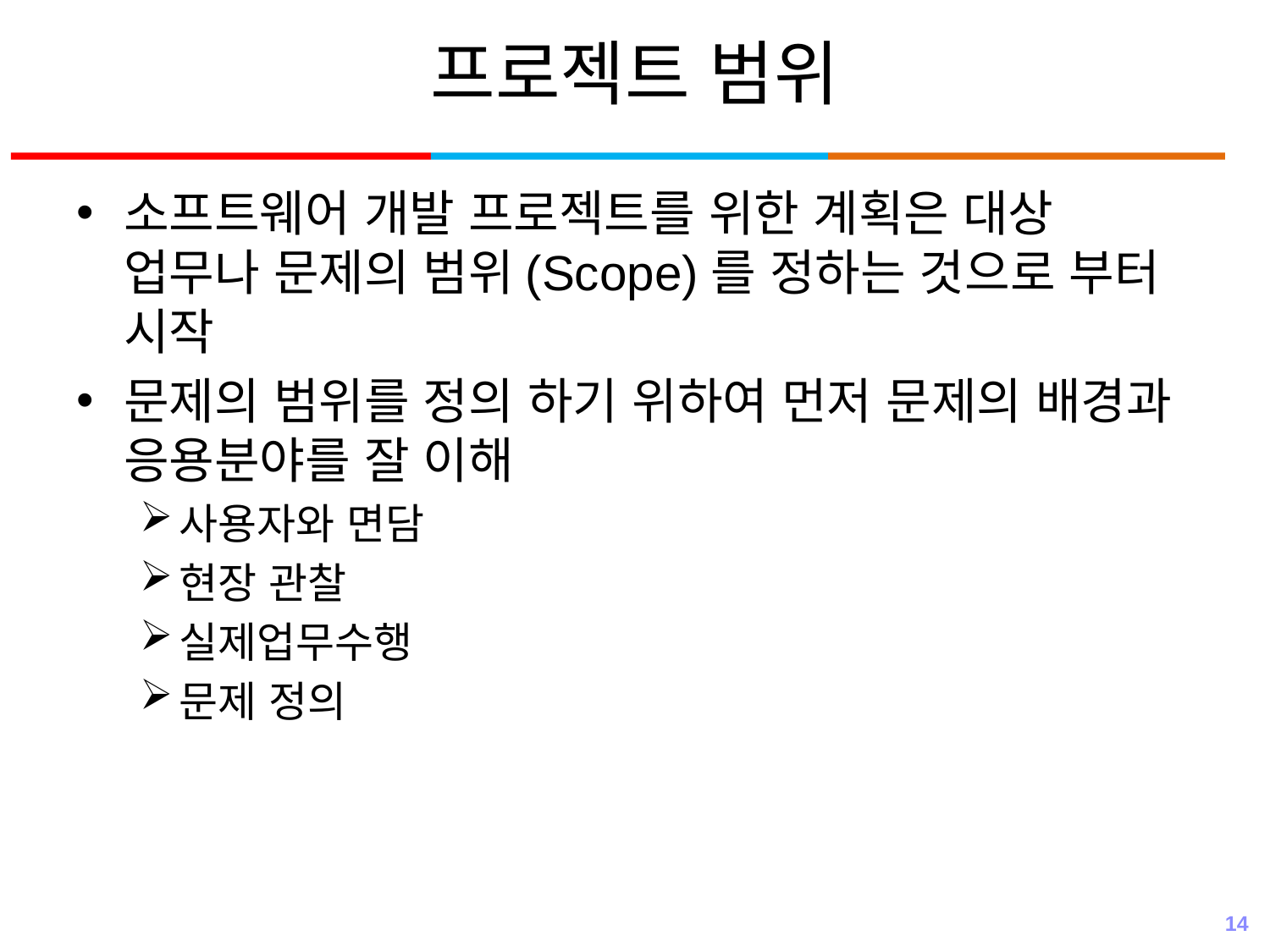

# 프로젝트 범위
소프트웨어 개발 프로젝트를 위한 계획은 대상 업무나 문제의 범위(Scope)를 정하는 것으로 부터 시작
문제의 범위를 정의 하기 위하여 먼저 문제의 배경과 응용분야를 잘 이해
사용자와 면담
현장 관찰
실제업무수행
문제 정의
14